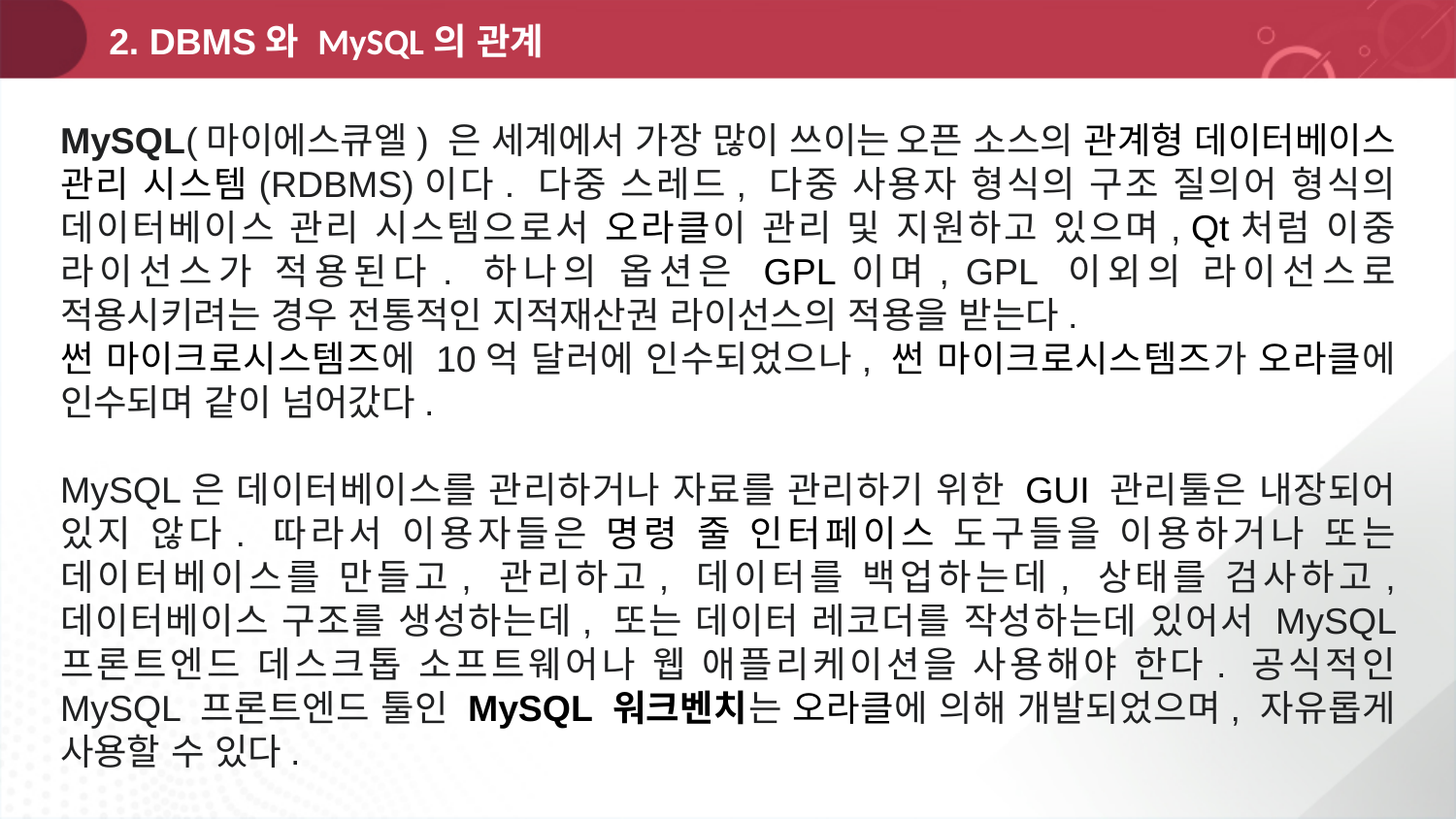

2. DBMS와 MySQL의 관계
MySQL(마이에스큐엘) 은 세계에서 가장 많이 쓰이는 오픈 소스의 관계형 데이터베이스 관리 시스템(RDBMS)이다. 다중 스레드, 다중 사용자 형식의 구조 질의어 형식의 데이터베이스 관리 시스템으로서 오라클이 관리 및 지원하고 있으며, Qt처럼 이중 라이선스가 적용된다. 하나의 옵션은 GPL이며, GPL 이외의 라이선스로 적용시키려는 경우 전통적인 지적재산권 라이선스의 적용을 받는다.
썬 마이크로시스템즈에 10억 달러에 인수되었으나, 썬 마이크로시스템즈가 오라클에 인수되며 같이 넘어갔다.

MySQL은 데이터베이스를 관리하거나 자료를 관리하기 위한 GUI 관리툴은 내장되어 있지 않다. 따라서 이용자들은 명령 줄 인터페이스 도구들을 이용하거나 또는 데이터베이스를 만들고, 관리하고, 데이터를 백업하는데, 상태를 검사하고, 데이터베이스 구조를 생성하는데, 또는 데이터 레코더를 작성하는데 있어서 MySQL 프론트엔드 데스크톱 소프트웨어나 웹 애플리케이션을 사용해야 한다. 공식적인 MySQL 프론트엔드 툴인 MySQL 워크벤치는 오라클에 의해 개발되었으며, 자유롭게 사용할 수 있다.